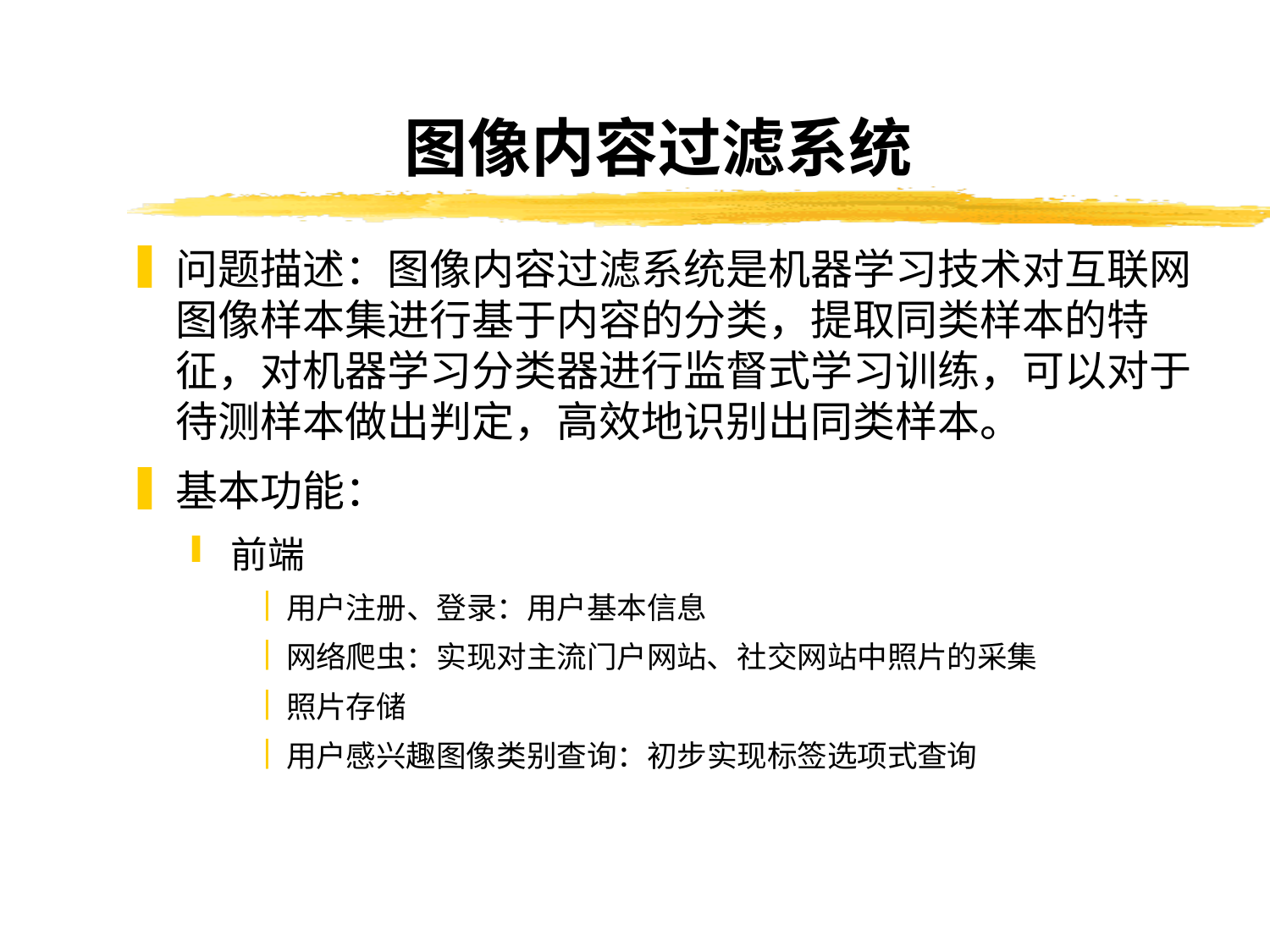

# 图像内容过滤系统
问题描述：图像内容过滤系统是机器学习技术对互联网图像样本集进行基于内容的分类，提取同类样本的特征，对机器学习分类器进行监督式学习训练，可以对于待测样本做出判定，高效地识别出同类样本。
基本功能：
前端
用户注册、登录：用户基本信息
网络爬虫：实现对主流门户网站、社交网站中照片的采集
照片存储
用户感兴趣图像类别查询：初步实现标签选项式查询